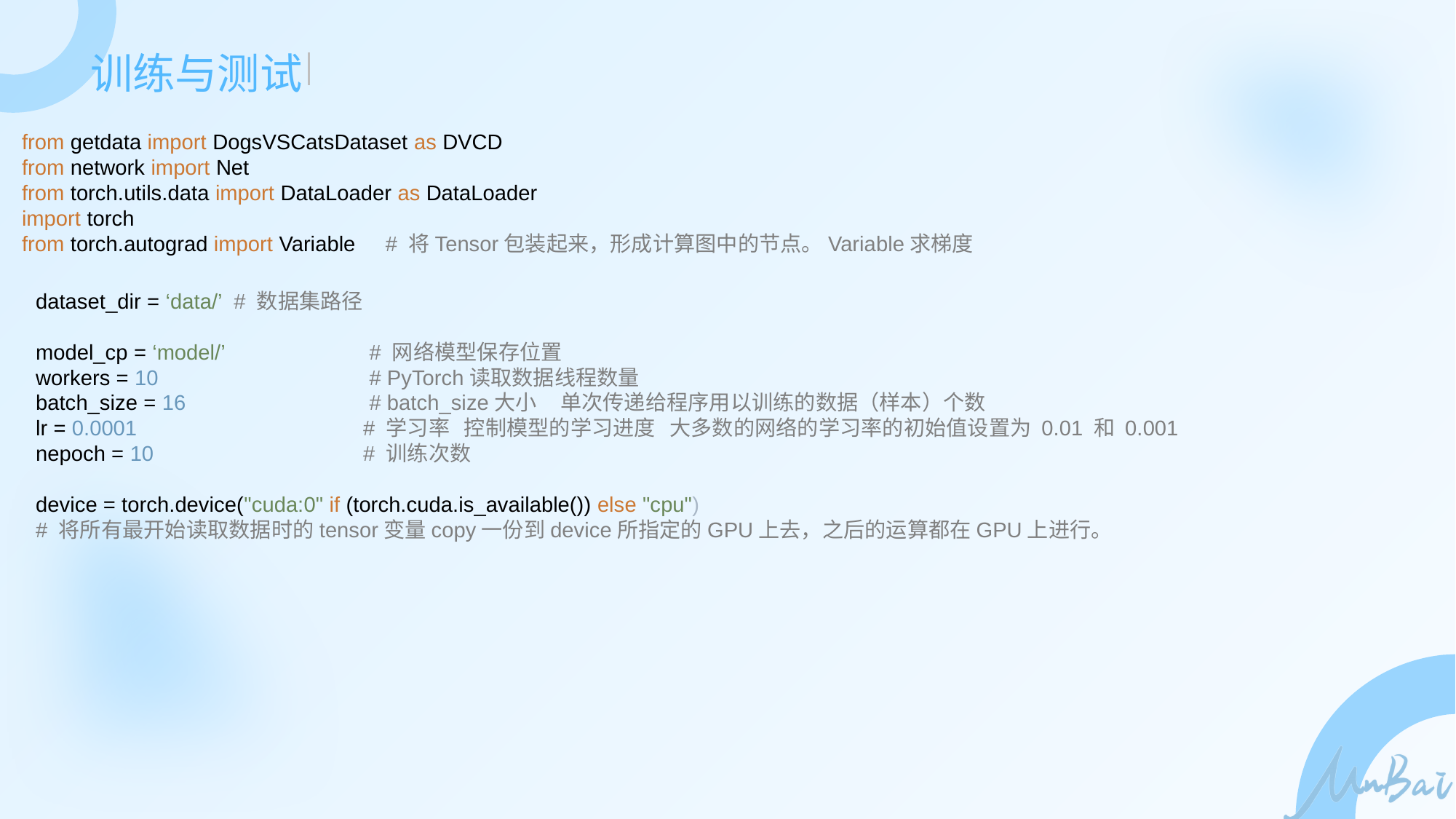

训练与测试
from getdata import DogsVSCatsDataset as DVCD
from network import Net
from torch.utils.data import DataLoader as DataLoader
import torch
from torch.autograd import Variable     # 将Tensor包装起来，形成计算图中的节点。Variable求梯度
dataset_dir = ‘data/’  # 数据集路径
model_cp = ‘model/’ 		 # 网络模型保存位置
workers = 10 		 # PyTorch读取数据线程数量
batch_size = 16 		 # batch_size大小     单次传递给程序用以训练的数据（样本）个数
lr = 0.0001  		# 学习率   控制模型的学习进度   大多数的网络的学习率的初始值设置为 0.01 和 0.001
nepoch = 10  		# 训练次数
device = torch.device("cuda:0" if (torch.cuda.is_available()) else "cpu")
# 将所有最开始读取数据时的tensor变量copy一份到device所指定的GPU上去，之后的运算都在GPU上进行。